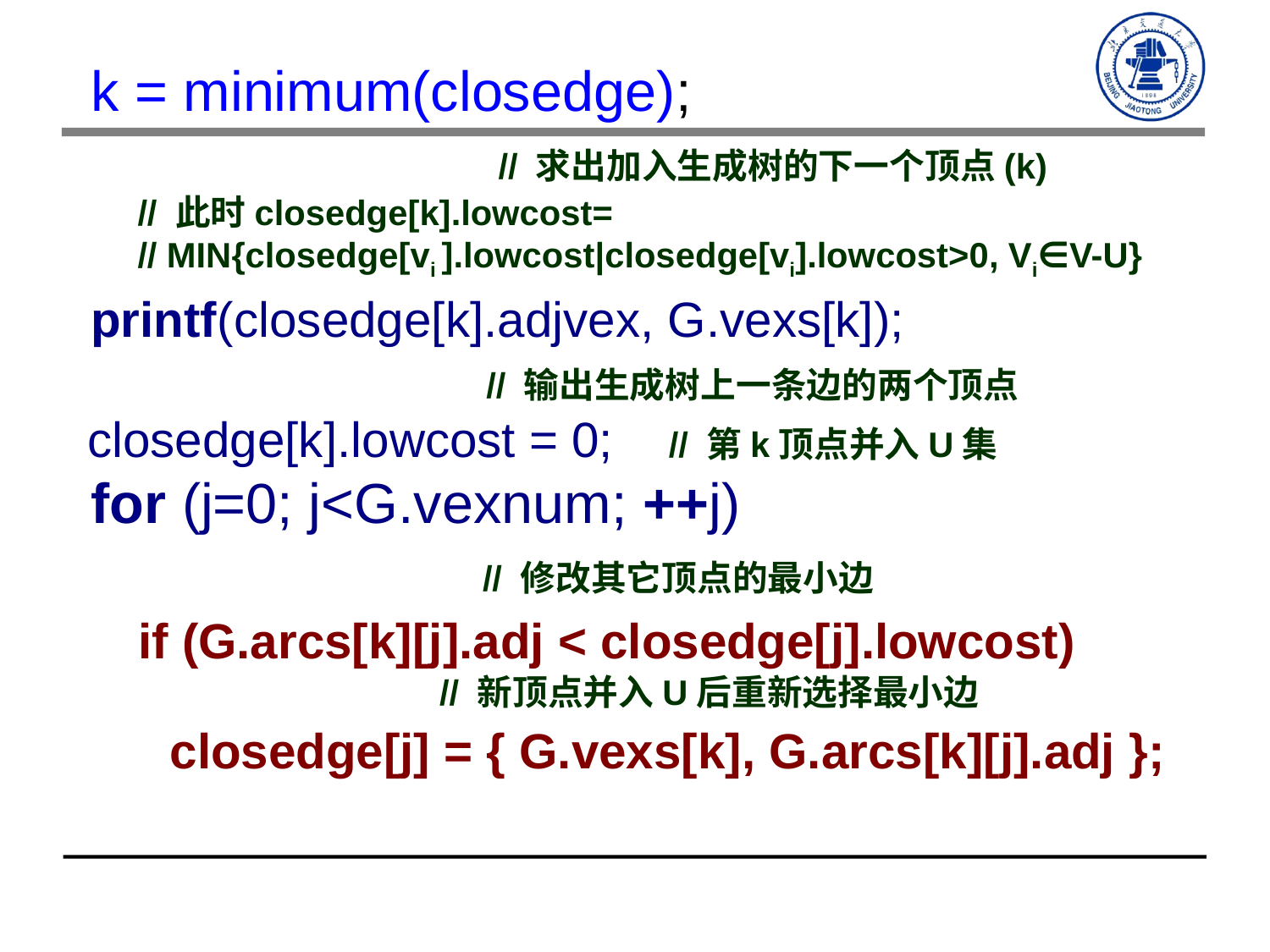

k = minimum(closedge);
                            // 求出加入生成树的下一个顶点(k)
        // 此时closedge[k].lowcost=
        // MIN{closedge[vi ].lowcost|closedge[vi].lowcost>0, Vi∈V-U}
  printf(closedge[k].adjvex, G.vexs[k]);
                               // 输出生成树上一条边的两个顶点
  closedge[k].lowcost = 0;    // 第k顶点并入U集
  for (j=0; j<G.vexnum; ++j)
                           // 修改其它顶点的最小边
     if (G.arcs[k][j].adj < closedge[j].lowcost)
                                       // 新顶点并入U后重新选择最小边
        closedge[j] = { G.vexs[k], G.arcs[k][j].adj };